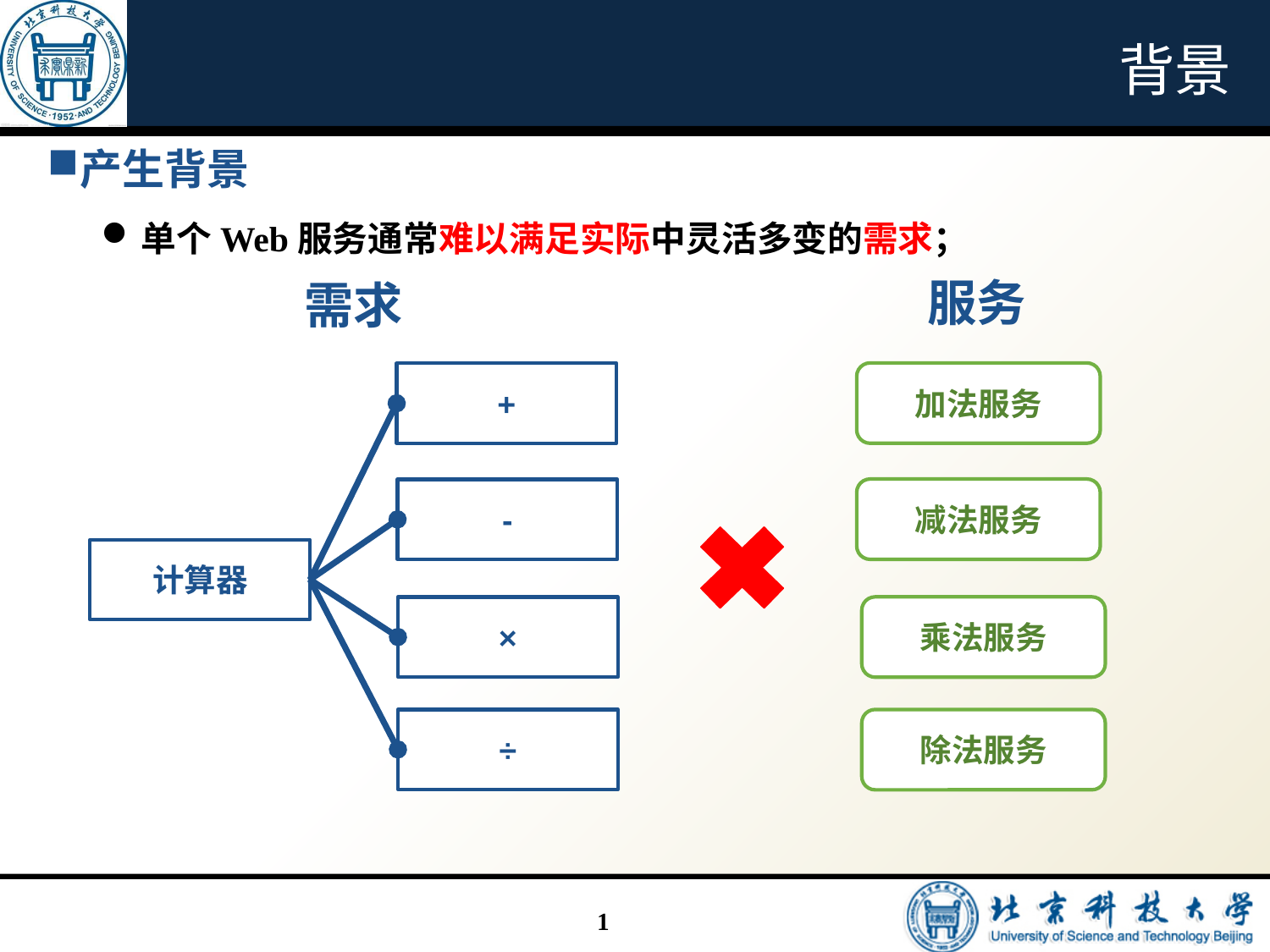

# 背景
产生背景
单个Web服务通常难以满足实际中灵活多变的需求；
服务
需求
加法服务
+
减法服务
-

计算器
乘法服务
×
÷
除法服务
1